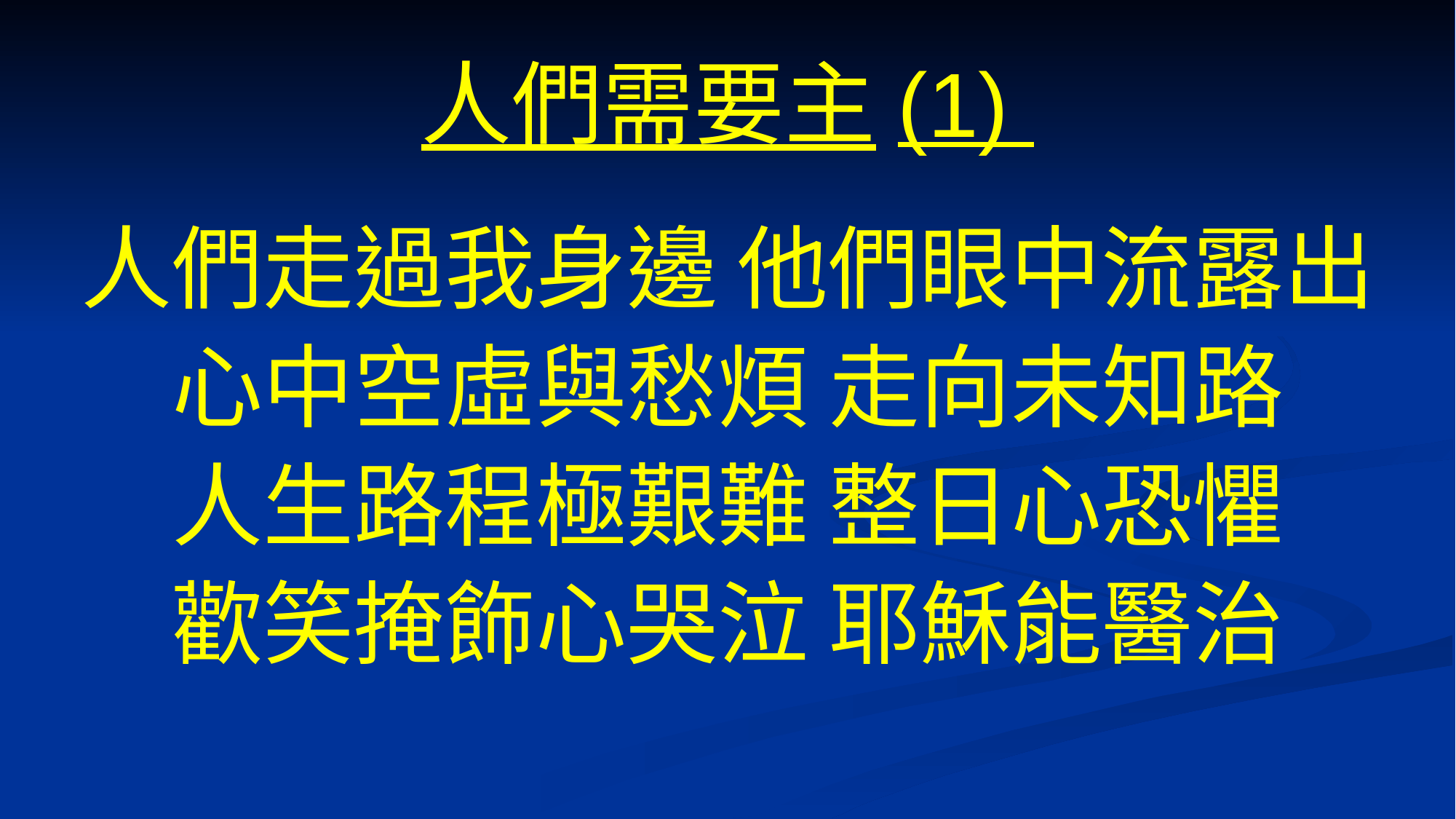

# 人們需要主(1)
人們走過我身邊 他們眼中流露出
心中空虛與愁煩 走向未知路
人生路程極艱難 整日心恐懼
歡笑掩飾心哭泣 耶穌能醫治